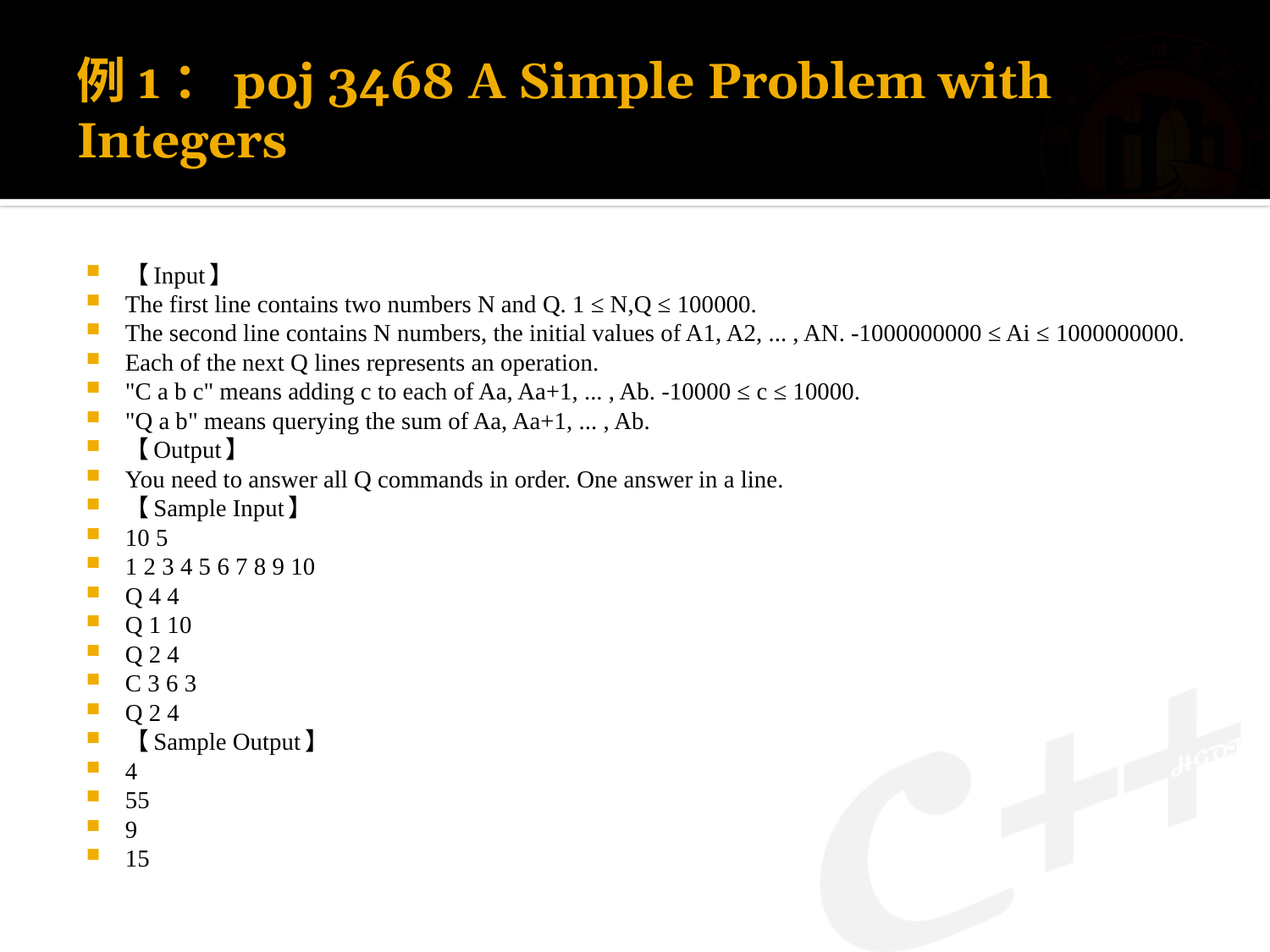

# 例1：poj 3468 A Simple Problem with Integers
【Input】
The first line contains two numbers N and Q. 1 ≤ N,Q ≤ 100000.
The second line contains N numbers, the initial values of A1, A2, ... , AN. -1000000000 ≤ Ai ≤ 1000000000.
Each of the next Q lines represents an operation.
"C a b c" means adding c to each of Aa, Aa+1, ... , Ab. -10000 ≤ c ≤ 10000.
"Q a b" means querying the sum of Aa, Aa+1, ... , Ab.
【Output】
You need to answer all Q commands in order. One answer in a line.
【Sample Input】
10 5
1 2 3 4 5 6 7 8 9 10
Q 4 4
Q 1 10
Q 2 4
C 3 6 3
Q 2 4
【Sample Output】
4
55
9
15